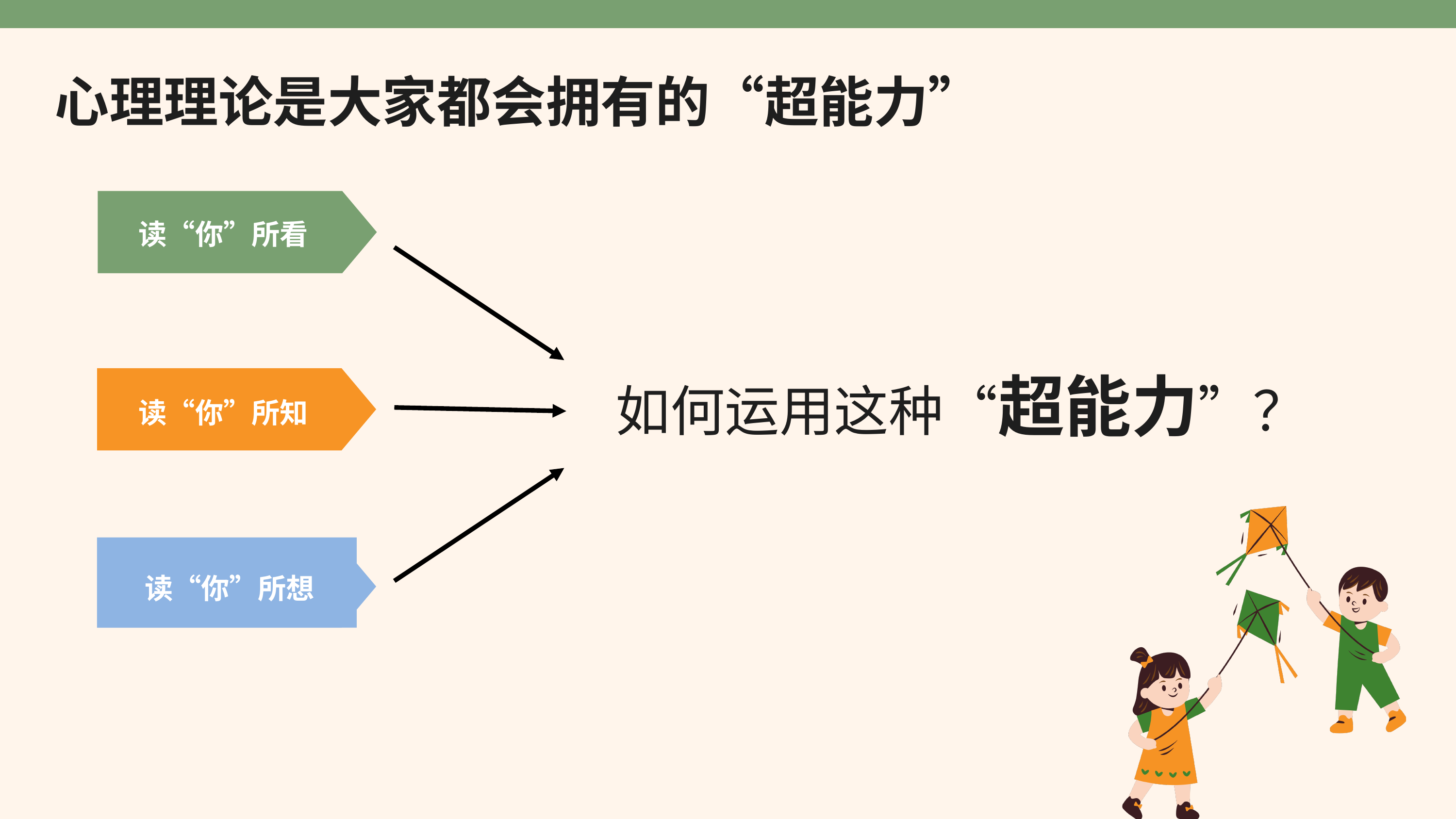

心理理论是大家都会拥有的“超能力”

读“你”所看

如何运用这种“超能力”？
读“你”所知

读“你”所想